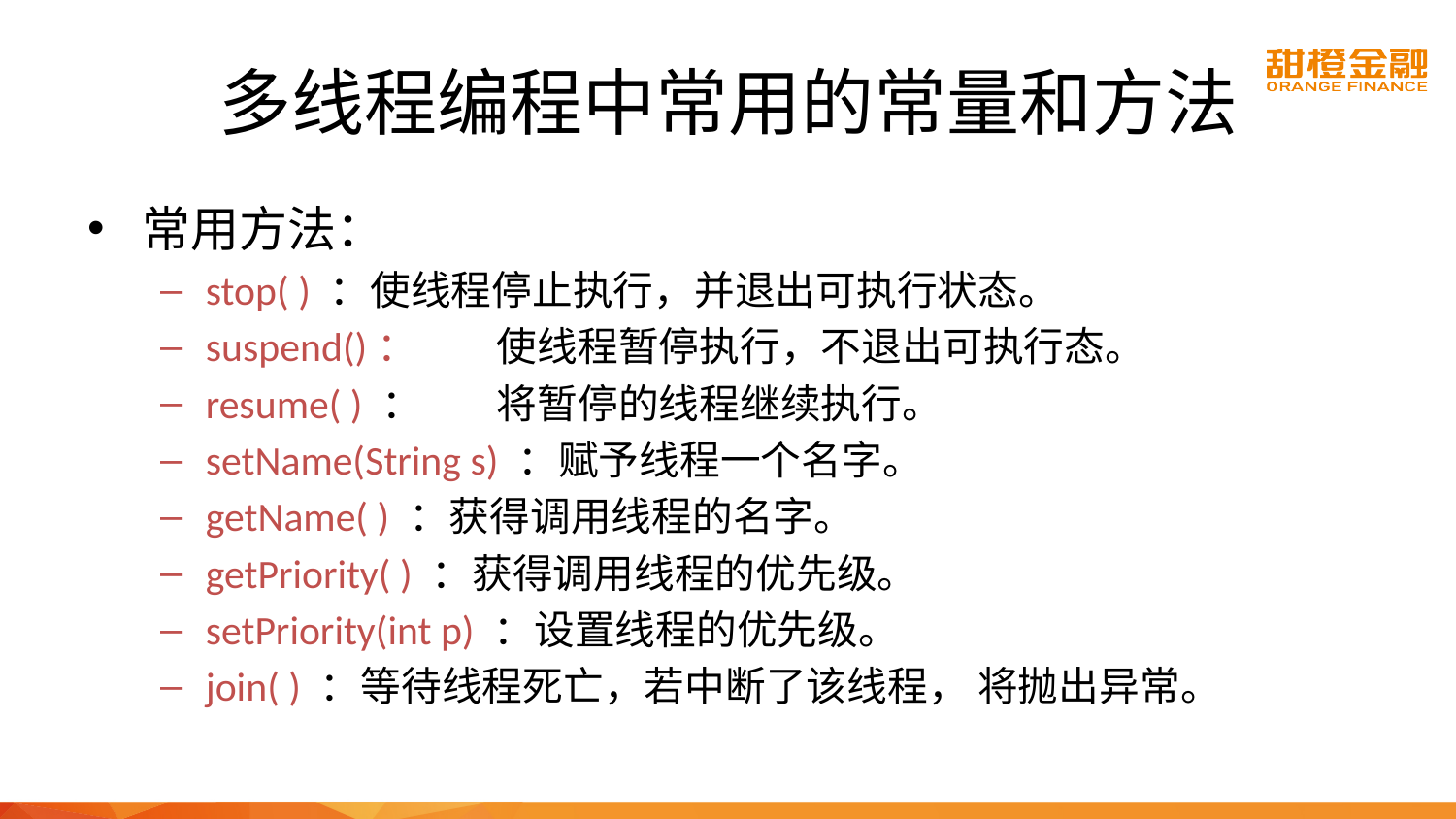

# 多线程编程中常用的常量和方法
常用方法：
stop( ) ：使线程停止执行，并退出可执行状态。
suspend()：	使线程暂停执行，不退出可执行态。
resume( ) ：	将暂停的线程继续执行。
setName(String s) ：赋予线程一个名字。
getName( ) ：获得调用线程的名字。
getPriority( ) ：获得调用线程的优先级。
setPriority(int p) ：设置线程的优先级。
join( ) ：等待线程死亡，若中断了该线程， 将抛出异常。